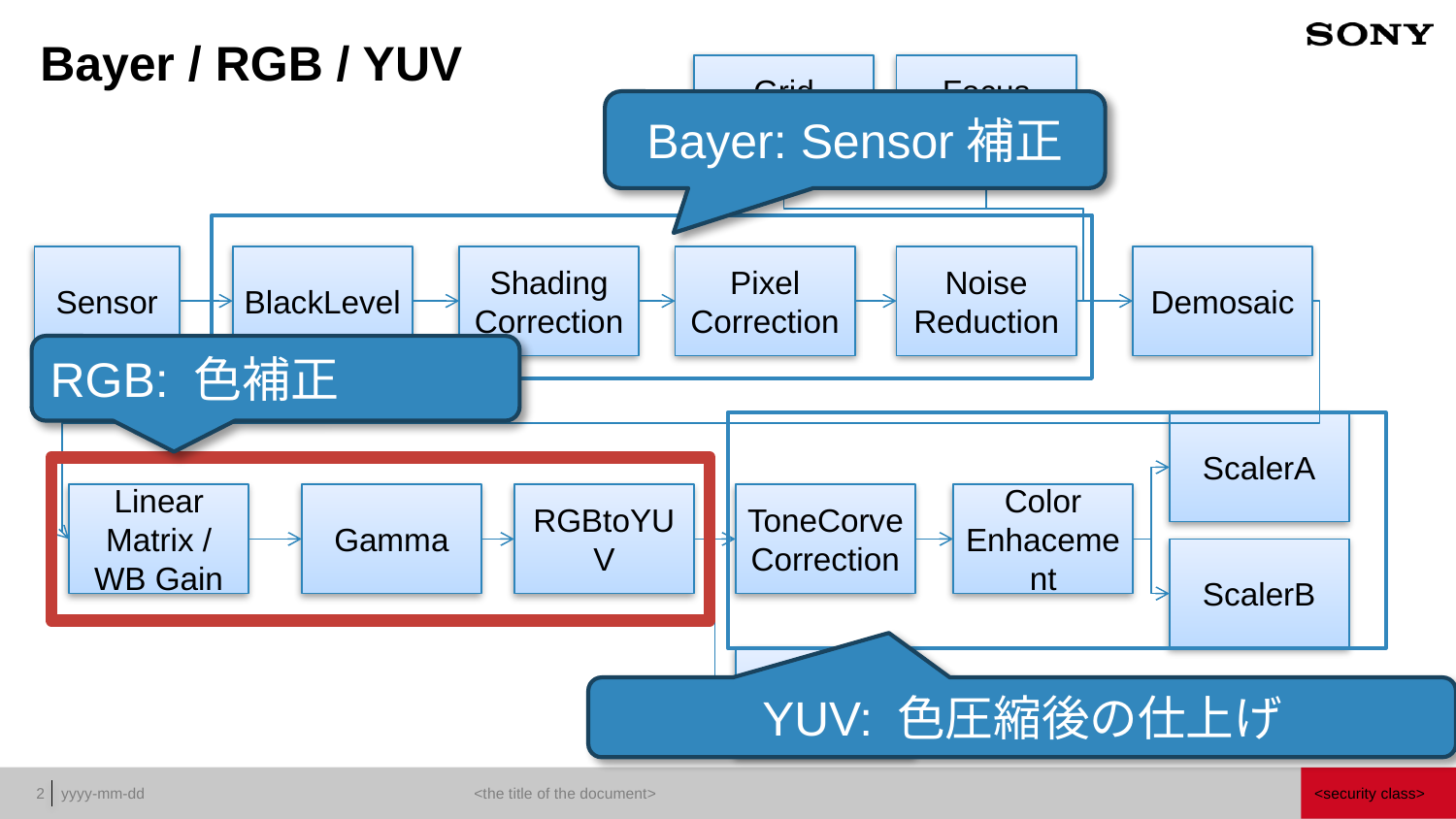

# Bayer / RGB / YUV
Grid
Stats
Focus
Stats
Bayer: Sensor補正

Sensor
BlackLevel
Shading
Correction
Pixel
Correction
Noise
Reduction
Demosaic
RGB: 色補正

ScalerA

Linear
Matrix /
WB Gain
Gamma
RGBtoYUV
ToneCorveCorrection
Color Enhacement
ScalerB
Hist
Stats
YUV: 色圧縮後の仕上げ